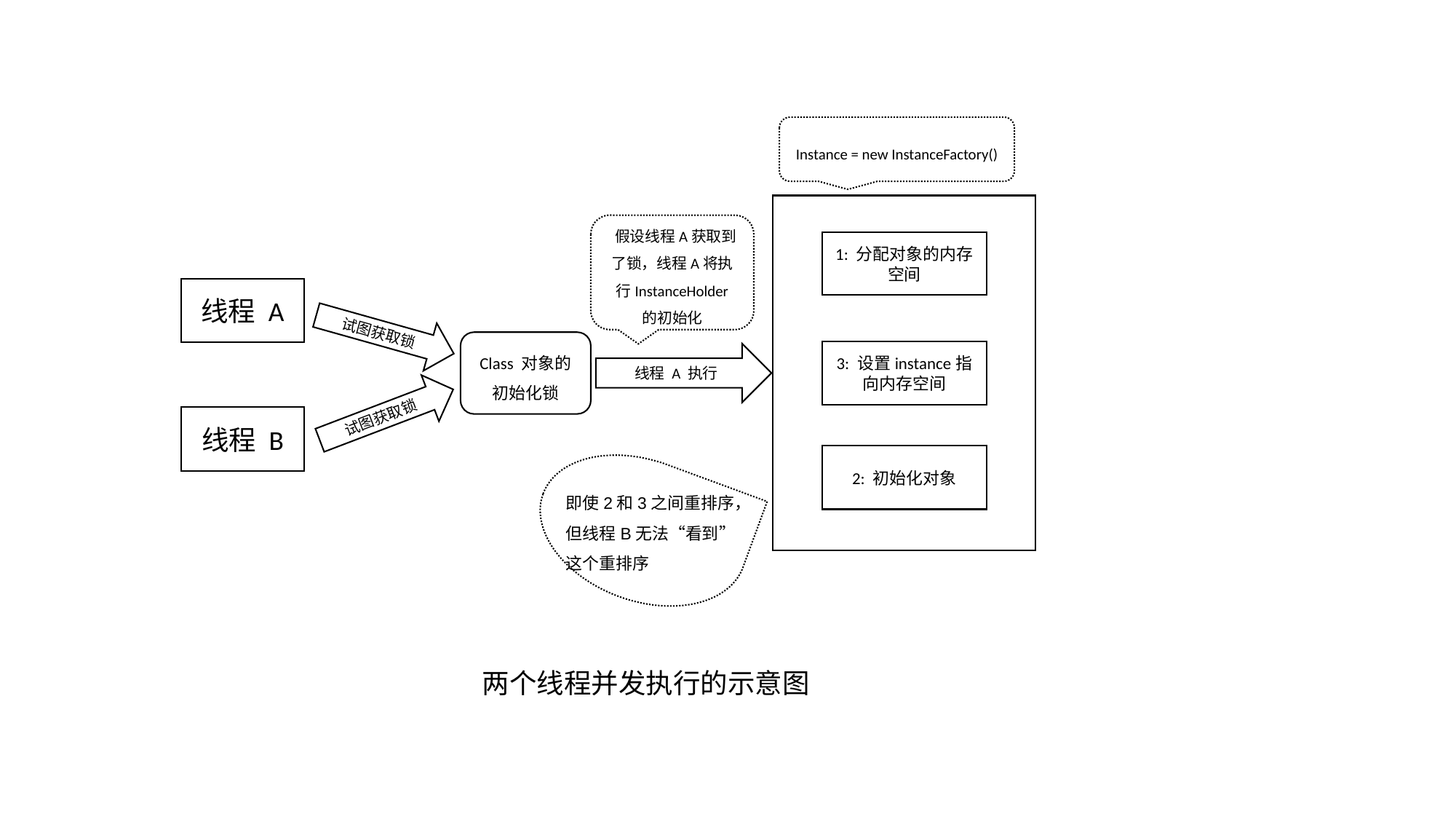

Instance = new InstanceFactory()

 假设线程A获取到了锁，线程A将执行InstanceHolder 的初始化
1: 分配对象的内存空间
线程 A
试图获取锁
Class 对象的初始化锁
3: 设置instance指向内存空间
线程 A 执行
试图获取锁
线程 B
2: 初始化对象

即使2和3之间重排序，
但线程B无法“看到”
这个重排序
两个线程并发执行的示意图